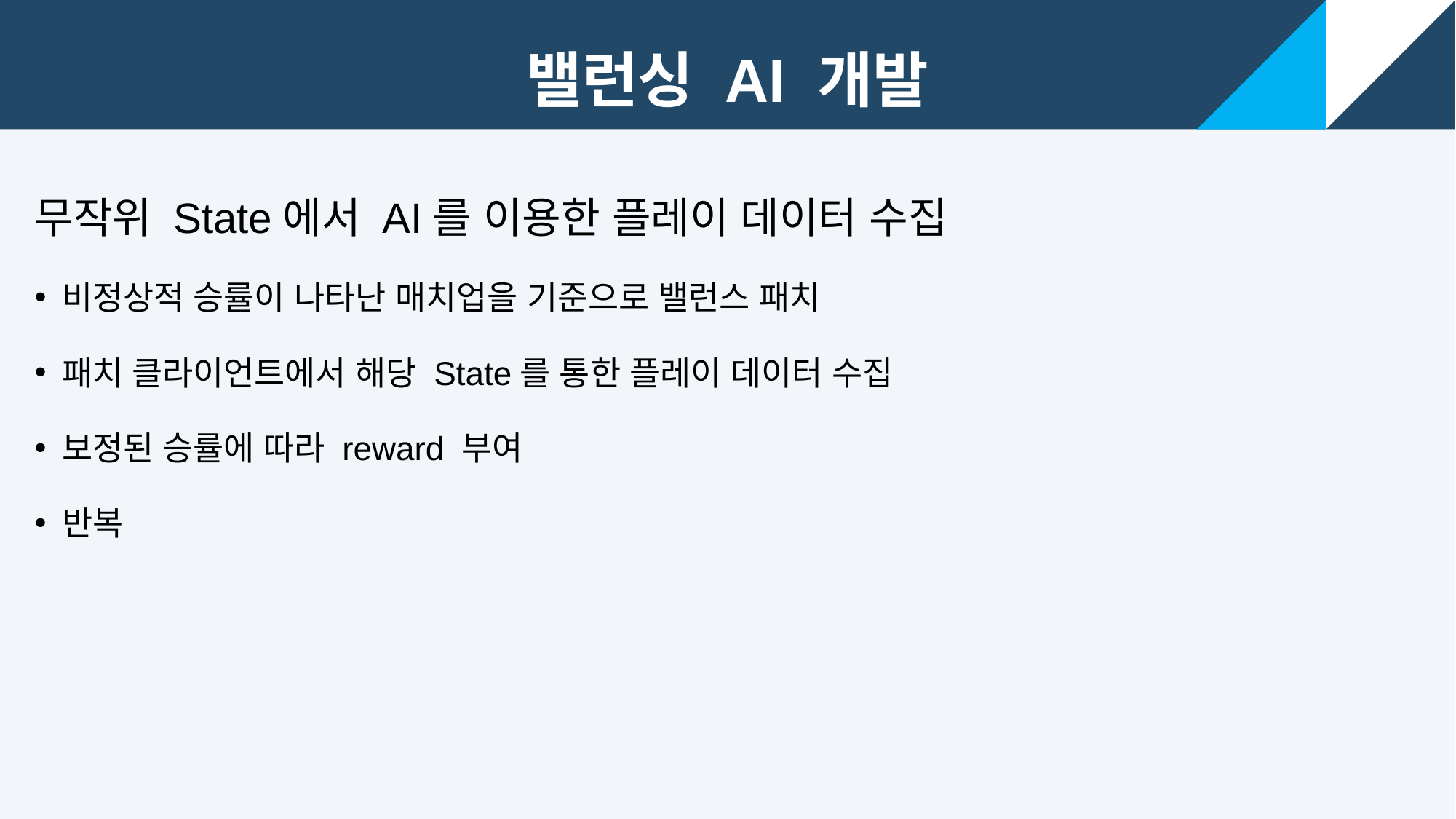

밸런싱 AI 개발

무작위 State에서 AI를 이용한 플레이 데이터 수집
비정상적 승률이 나타난 매치업을 기준으로 밸런스 패치
패치 클라이언트에서 해당 State를 통한 플레이 데이터 수집
보정된 승률에 따라 reward 부여
반복